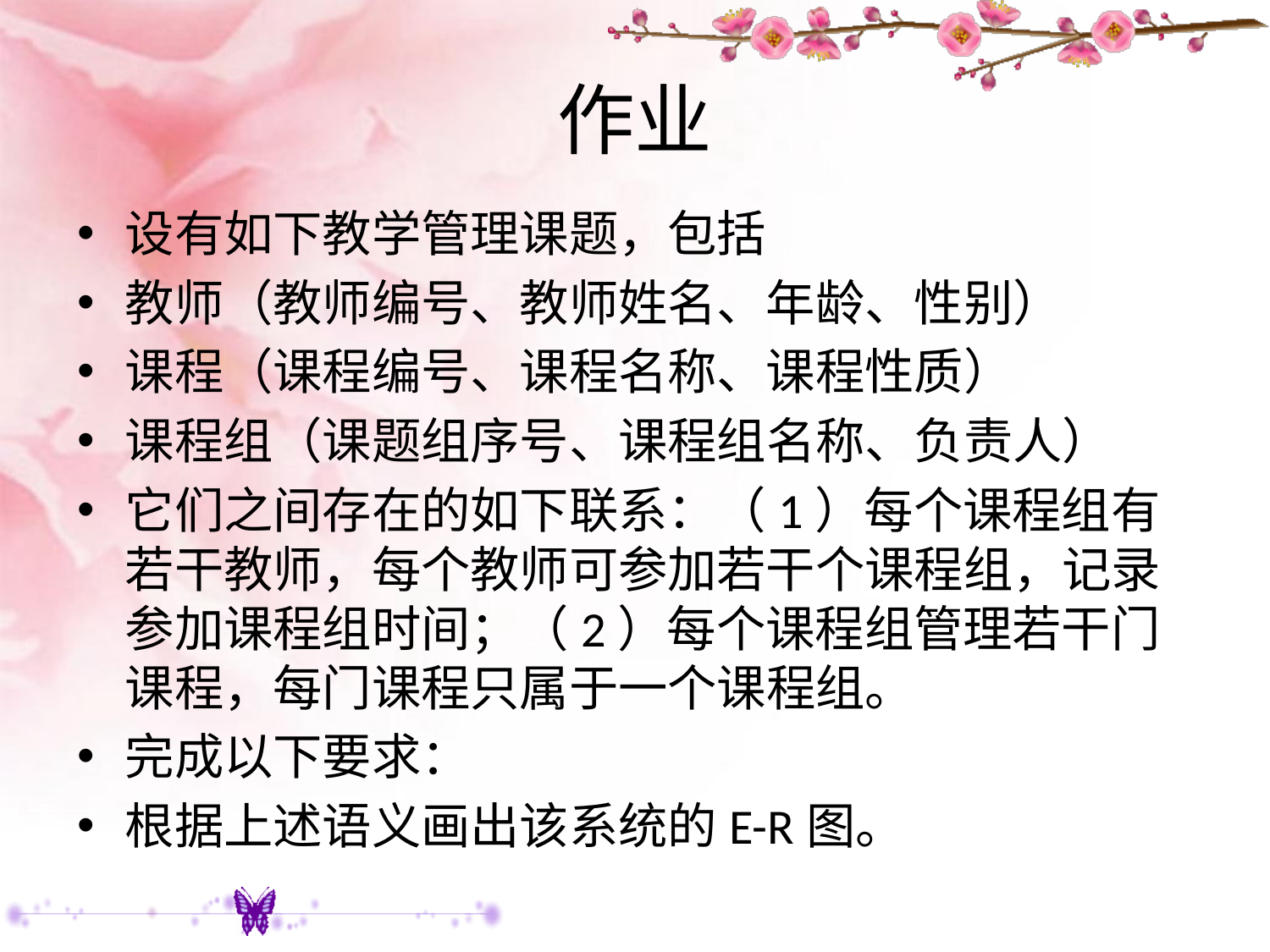

# 作业
设有如下教学管理课题，包括
教师（教师编号、教师姓名、年龄、性别）
课程（课程编号、课程名称、课程性质）
课程组（课题组序号、课程组名称、负责人）
它们之间存在的如下联系：（1）每个课程组有若干教师，每个教师可参加若干个课程组，记录参加课程组时间；（2）每个课程组管理若干门课程，每门课程只属于一个课程组。
完成以下要求：
根据上述语义画出该系统的E-R图。